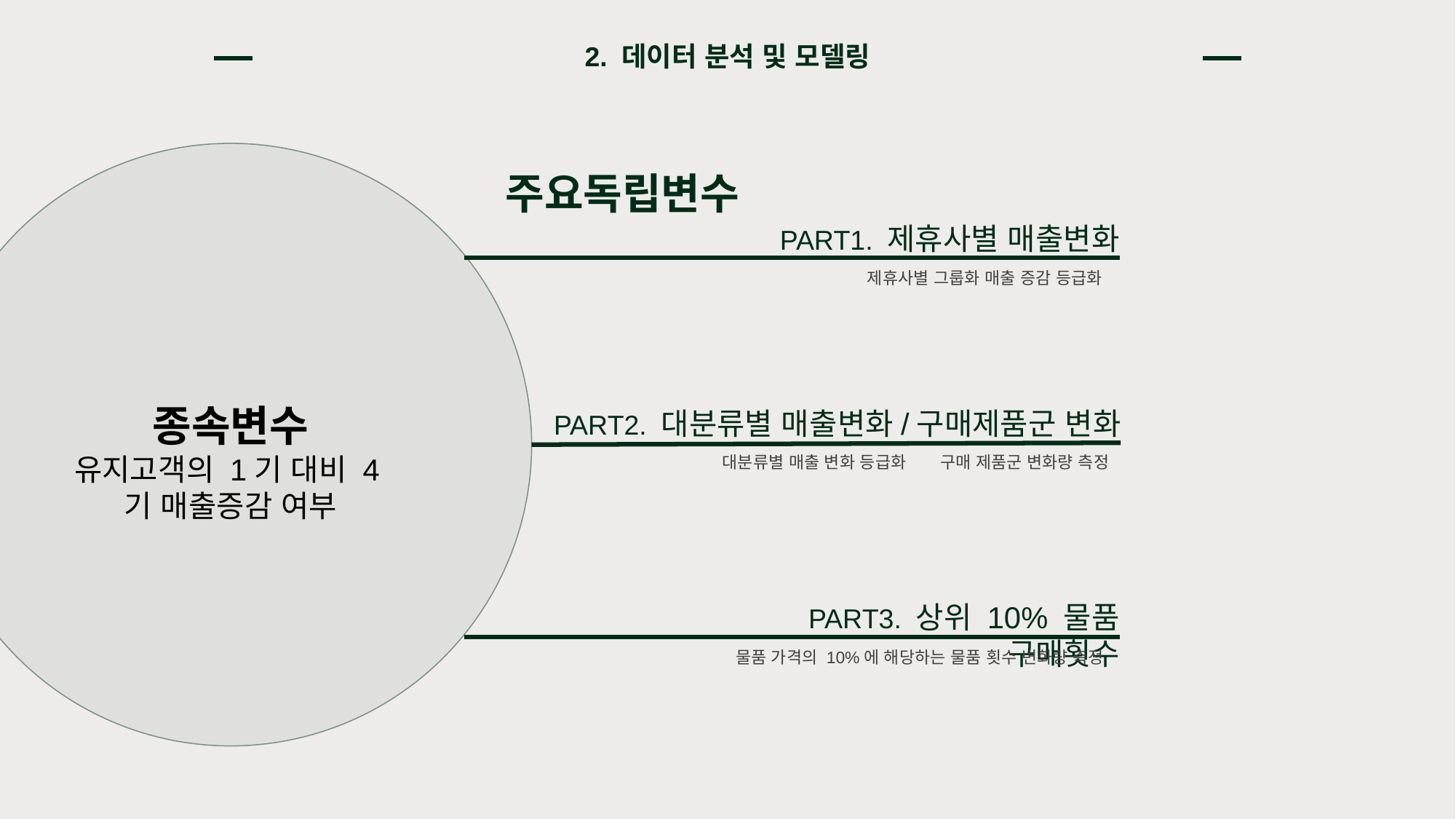

2. 데이터 분석 및 모델링

주요독립변수
PART1. 제휴사별 매출변화
제휴사별 그룹화 매출 증감 등급화
종속변수
유지고객의 1기 대비 4기 매출증감 여부
PART2. 대분류별 매출변화/구매제품군 변화
구매 제품군 변화량 측정
대분류별 매출 변화 등급화
PART3. 상위 10% 물품 구매횟수
물품 가격의 10%에 해당하는 물품 횟수 변화량 측정